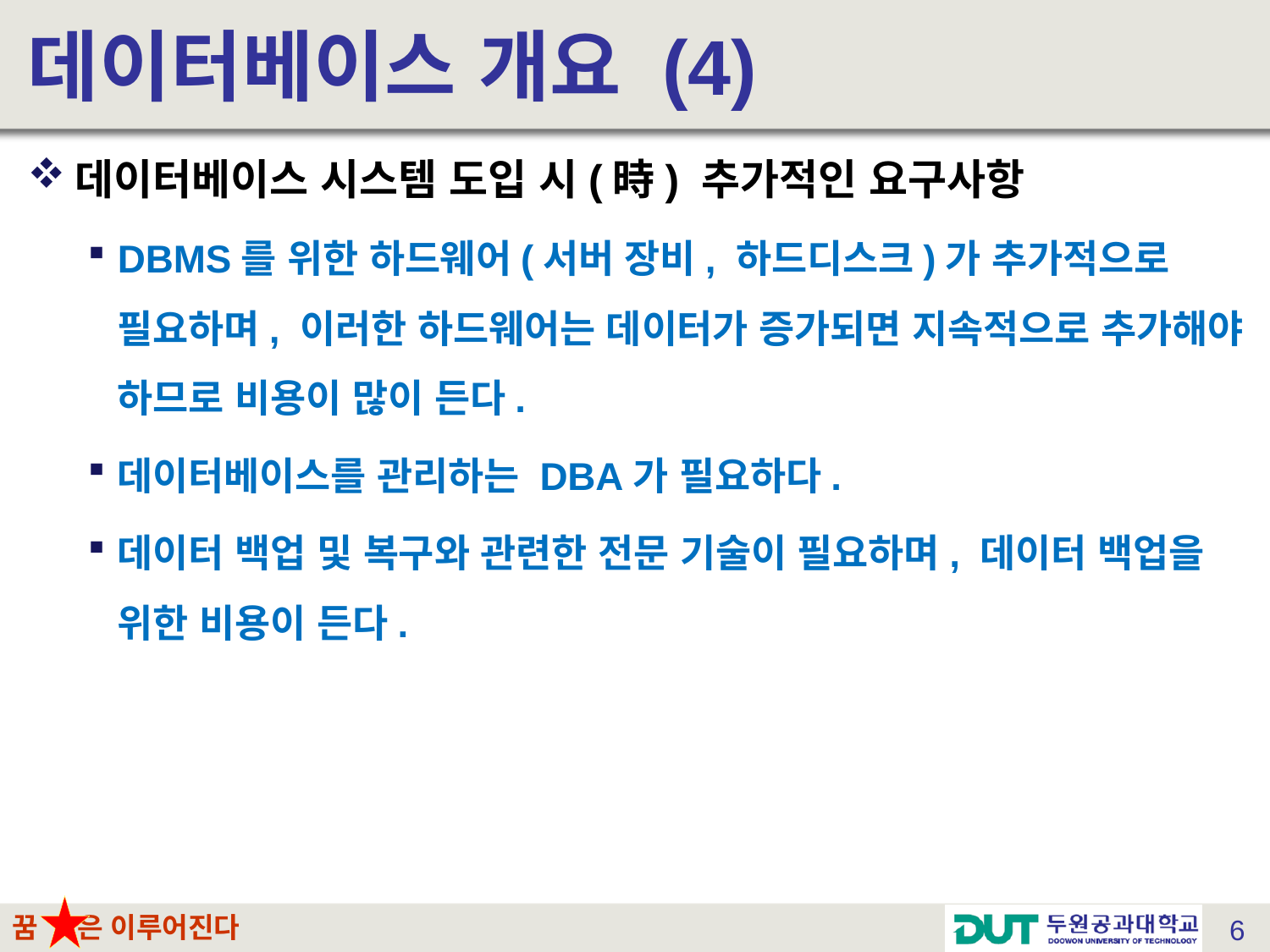

# 데이터베이스 개요 (4)
데이터베이스 시스템 도입 시(時) 추가적인 요구사항
DBMS를 위한 하드웨어(서버 장비, 하드디스크)가 추가적으로 필요하며, 이러한 하드웨어는 데이터가 증가되면 지속적으로 추가해야 하므로 비용이 많이 든다.
데이터베이스를 관리하는 DBA가 필요하다.
데이터 백업 및 복구와 관련한 전문 기술이 필요하며, 데이터 백업을 위한 비용이 든다.